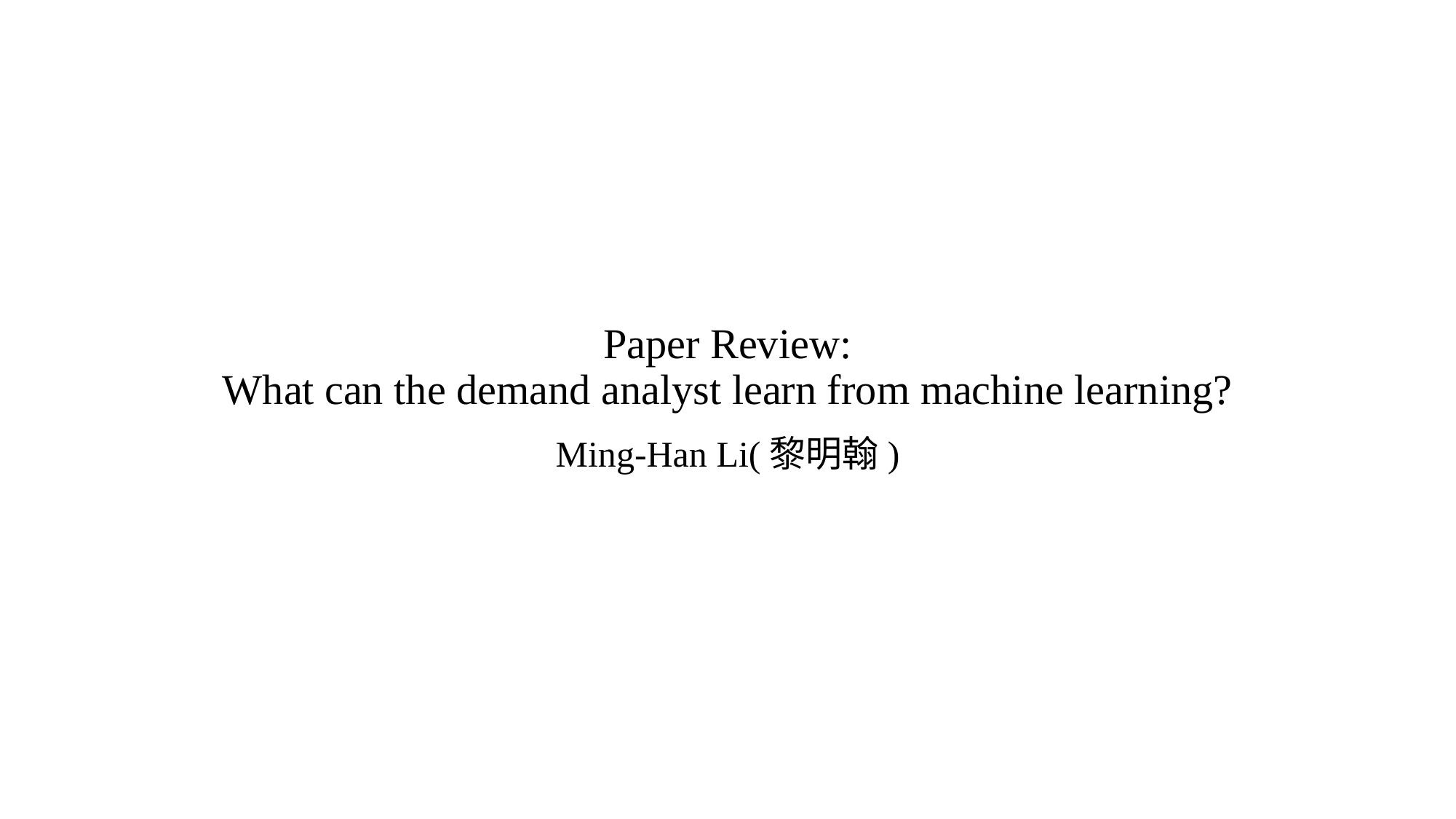

# Paper Review: What can the demand analyst learn from machine learning?
Ming-Han Li(黎明翰)